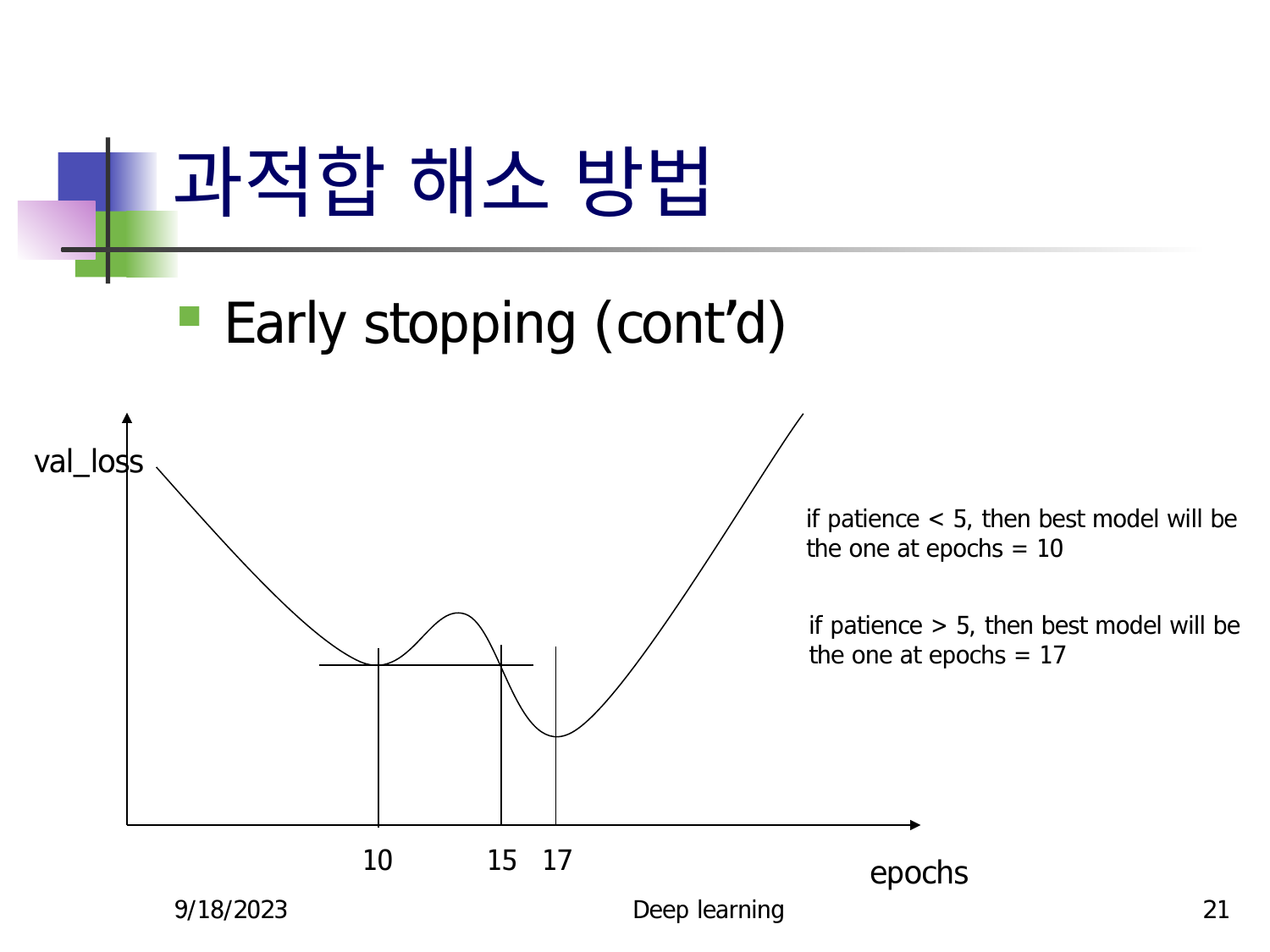

# 과적합 해소 방법
Early stopping (cont’d)

val_loss
if patience < 5, then best model will be
the one at epochs = 10
if patience > 5, then best model will be
the one at epochs = 17
10
15
17
epochs
9/18/2023
Deep learning
21